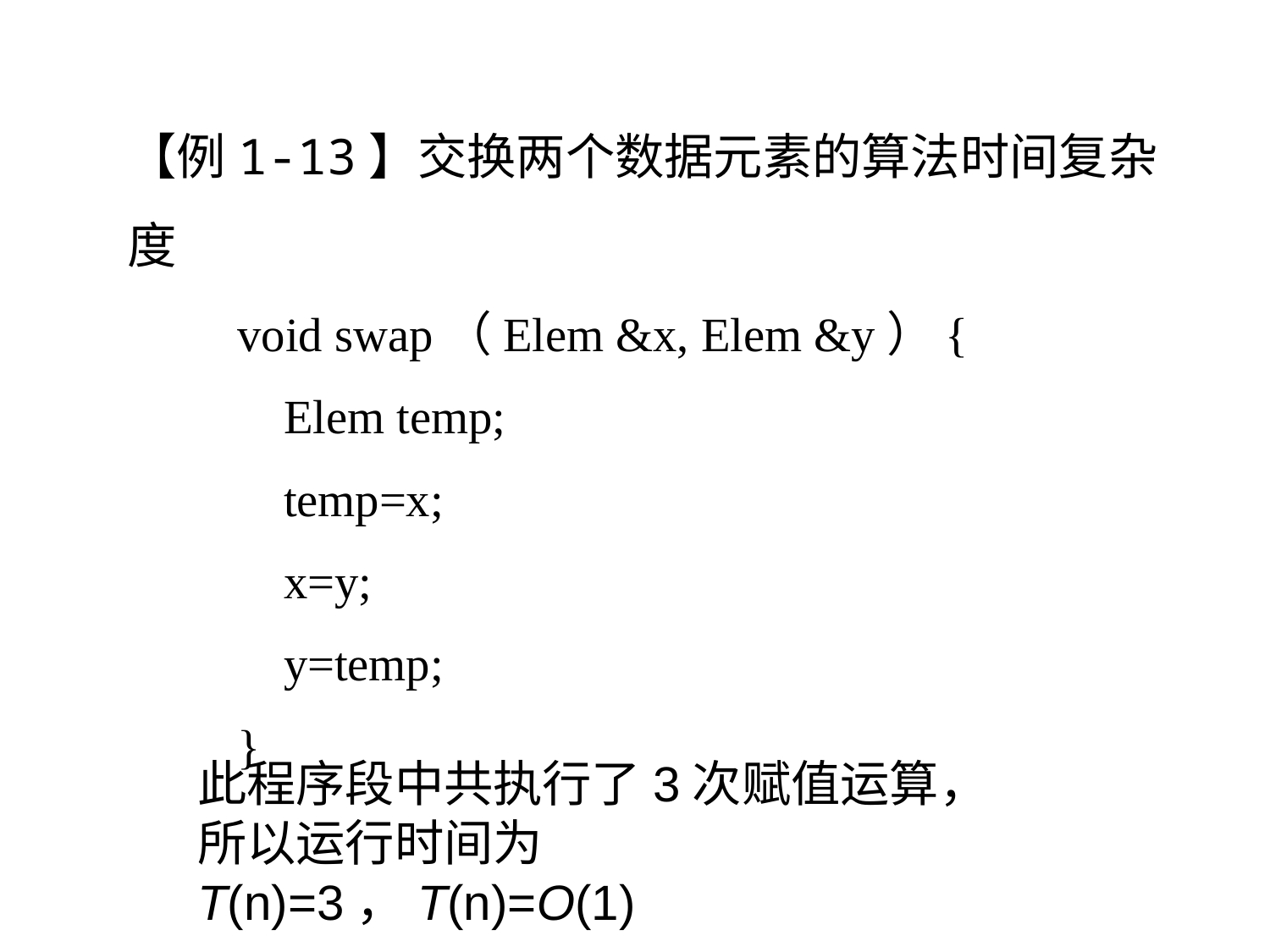

# 【例1-13】交换两个数据元素的算法时间复杂度
void swap（Elem &x, Elem &y）{
	Elem temp;
	temp=x;
	x=y;
	y=temp;
}

此程序段中共执行了3次赋值运算，
所以运行时间为T(n)=3，T(n)=O(1)